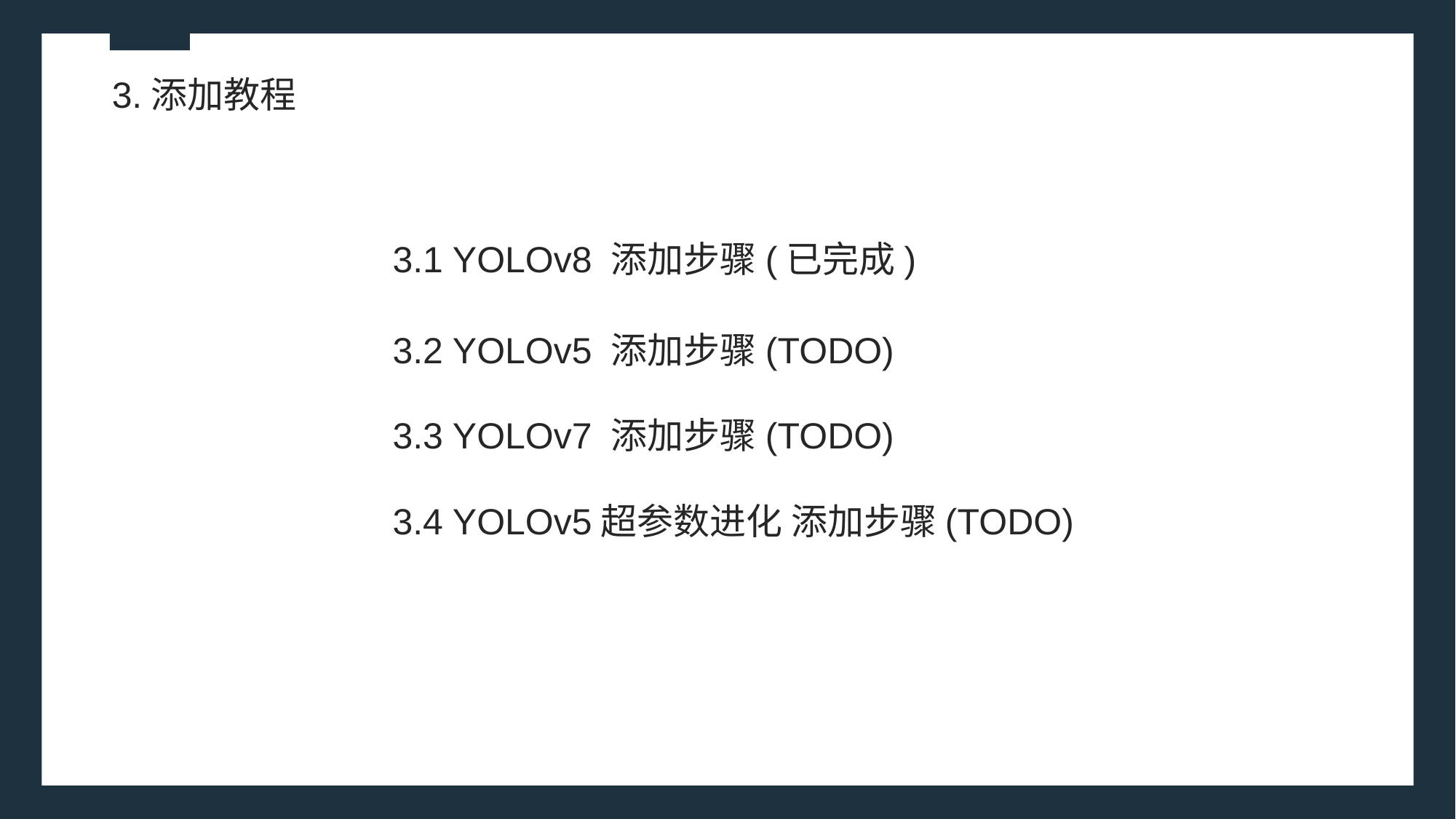

3.添加教程
3.1 YOLOv8 添加步骤(已完成)
3.2 YOLOv5 添加步骤(TODO)
3.3 YOLOv7 添加步骤(TODO)
3.4 YOLOv5超参数进化 添加步骤(TODO)